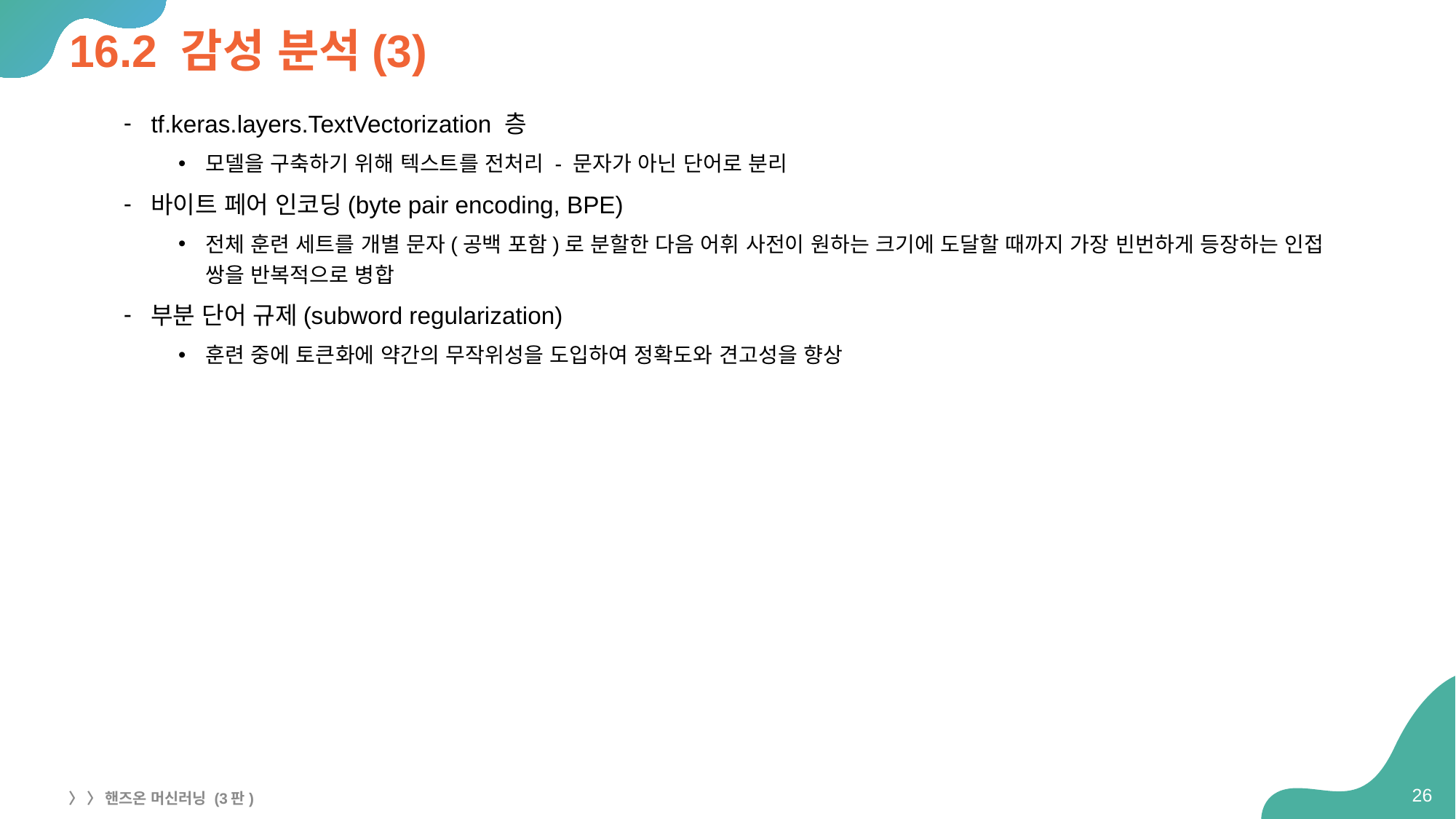

# 16.2 감성 분석(3)
tf.keras.layers.TextVectorization 층
모델을 구축하기 위해 텍스트를 전처리 - 문자가 아닌 단어로 분리
바이트 페어 인코딩(byte pair encoding, BPE)
전체 훈련 세트를 개별 문자(공백 포함)로 분할한 다음 어휘 사전이 원하는 크기에 도달할 때까지 가장 빈번하게 등장하는 인접 쌍을 반복적으로 병합
부분 단어 규제(subword regularization)
훈련 중에 토큰화에 약간의 무작위성을 도입하여 정확도와 견고성을 향상
26
〉 〉 핸즈온 머신러닝 (3판)